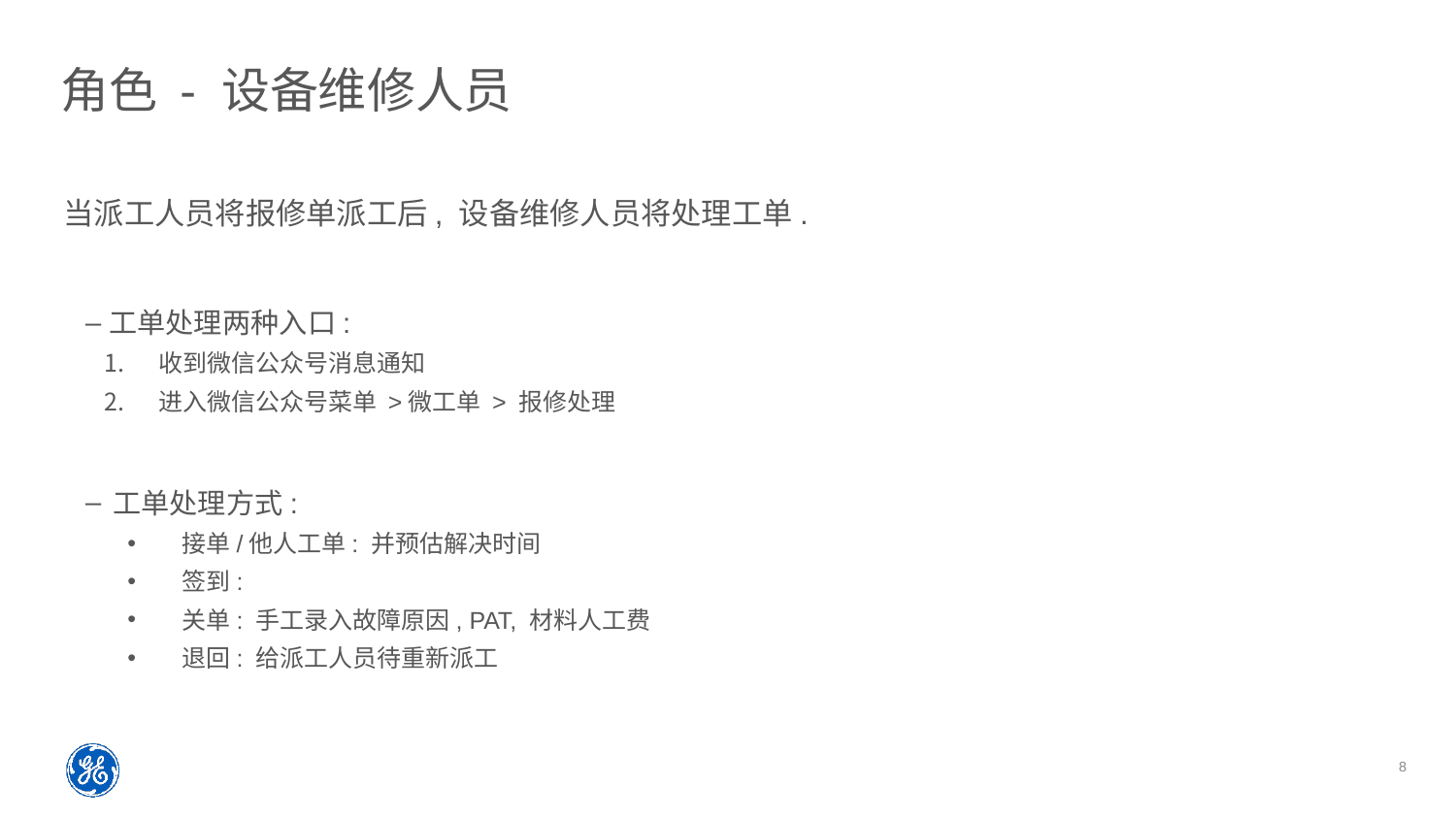

# 角色 - 设备维修人员
当派工人员将报修单派工后, 设备维修人员将处理工单.

工单处理两种入口:
收到微信公众号消息通知
进入微信公众号菜单 >微工单 > 报修处理

工单处理方式:
接单/他人工单: 并预估解决时间
签到:
关单: 手工录入故障原因, PAT, 材料人工费
退回: 给派工人员待重新派工
8